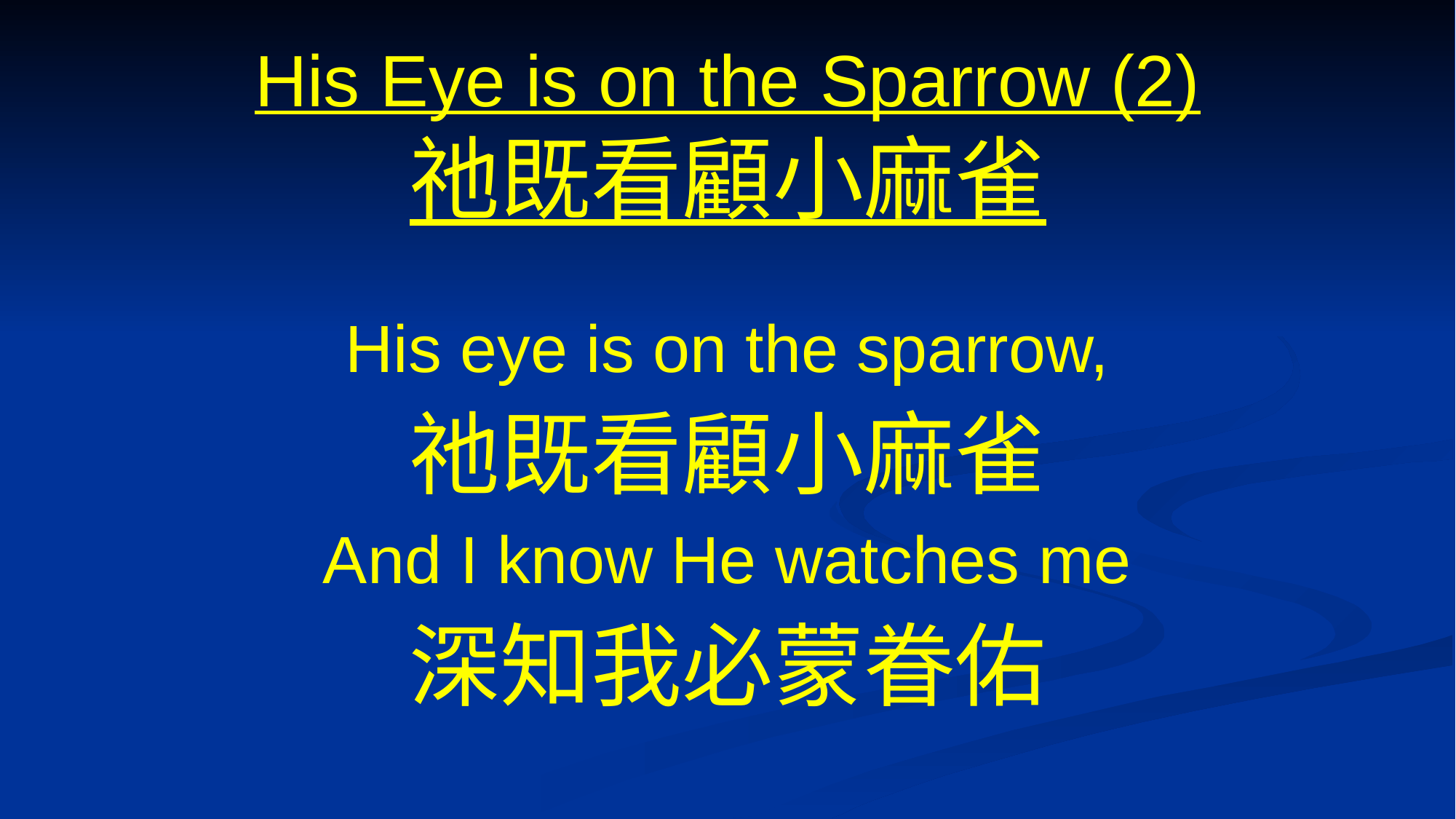

# His Eye is on the Sparrow (2) 祂既看顧小麻雀
His eye is on the sparrow,
祂既看顧小麻雀
And I know He watches me
深知我必蒙眷佑